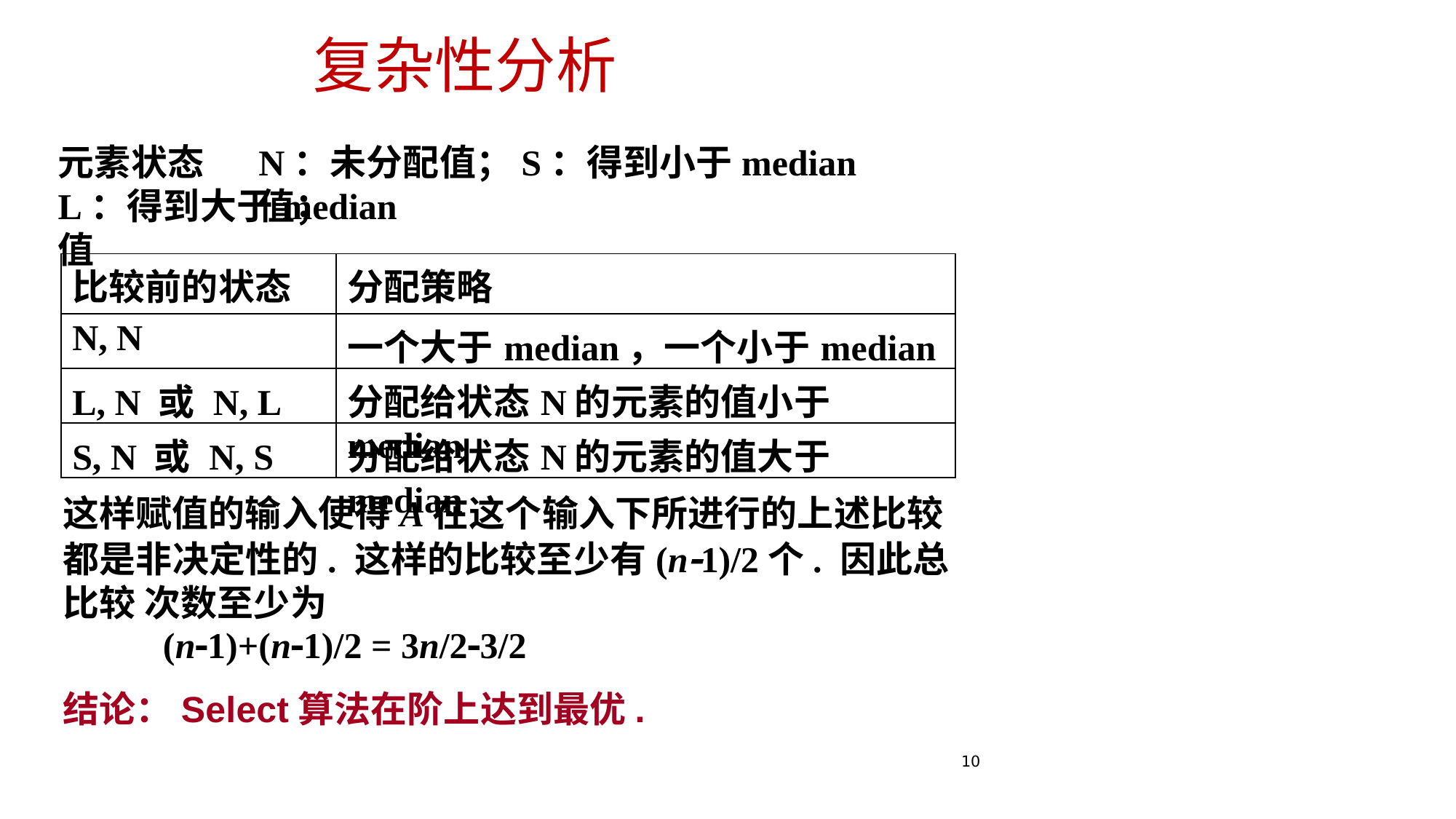

# 复杂性分析
元素状态
N：未分配值；S：得到小于median值；
L：得到大于median值
| 比较前的状态 | 分配策略 |
| --- | --- |
| N, N | 一个大于median，一个小于median |
| L, N 或 N, L | 分配给状态N的元素的值小于median |
| S, N 或 N, S | 分配给状态N的元素的值大于median |
这样赋值的输入使得A在这个输入下所进行的上述比较
都是非决定性的. 这样的比较至少有(n−1)/2个. 因此总比较 次数至少为
(n−1)+(n−1)/2 = 3n/2−3/2
结论：Select算法在阶上达到最优.
10